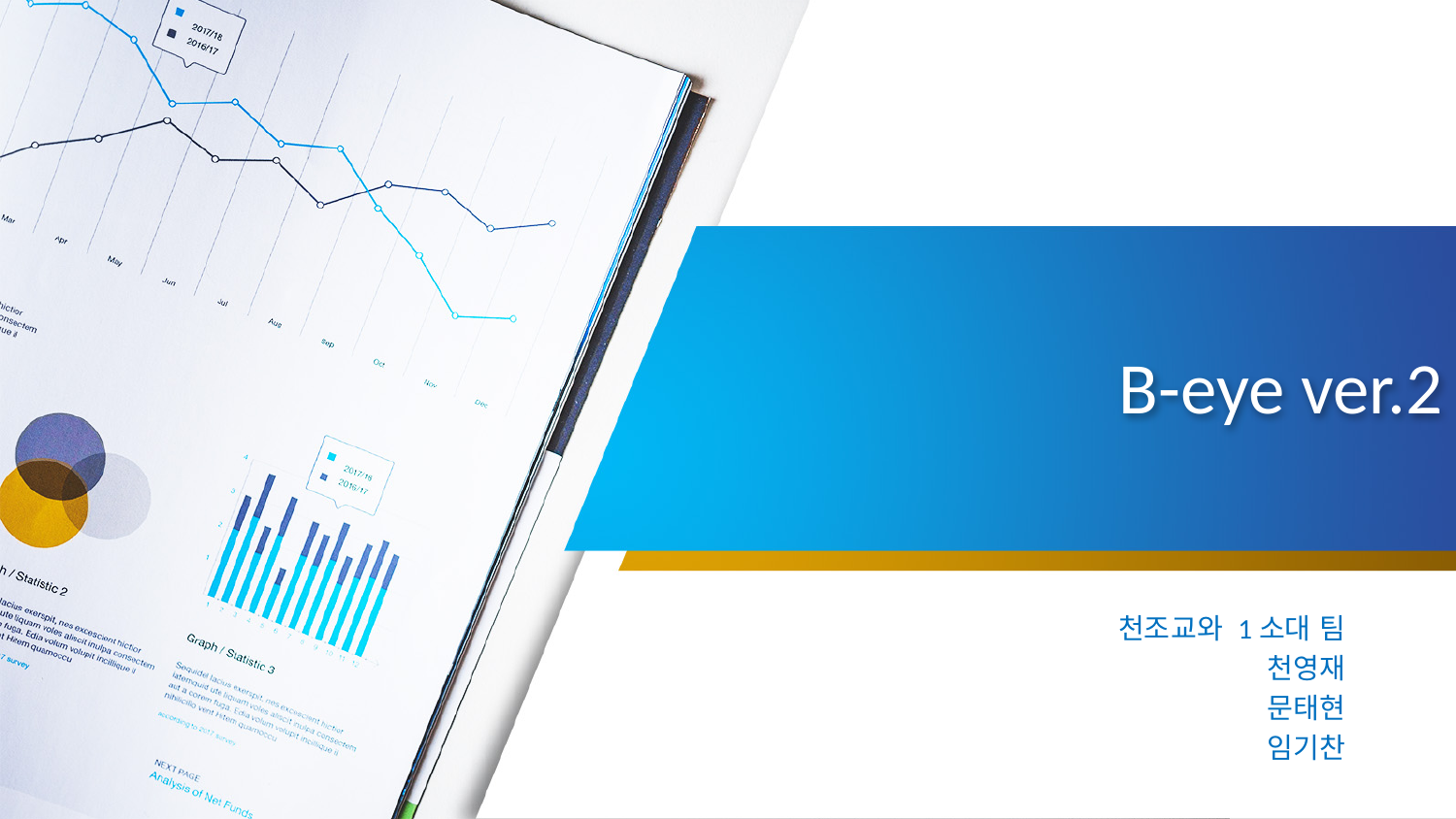

# B-eye ver.2
천조교와 1소대 팀
천영재
문태현
임기찬